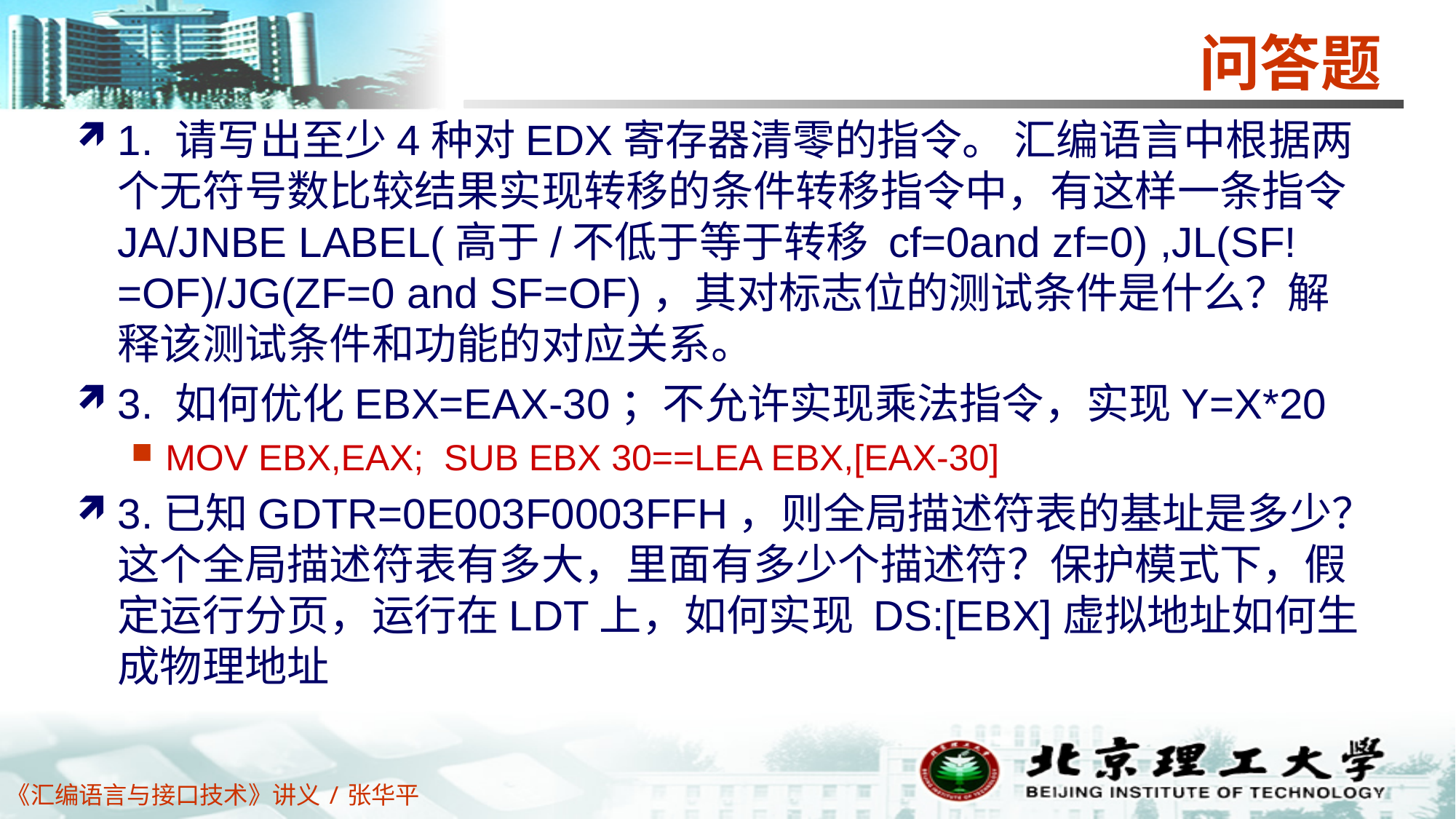

# 问答题
1. 请写出至少4种对EDX寄存器清零的指令。 汇编语言中根据两个无符号数比较结果实现转移的条件转移指令中，有这样一条指令JA/JNBE LABEL(高于/不低于等于转移 cf=0and zf=0) ,JL(SF!=OF)/JG(ZF=0 and SF=OF)，其对标志位的测试条件是什么？解释该测试条件和功能的对应关系。
3. 如何优化EBX=EAX-30；不允许实现乘法指令，实现Y=X*20
MOV EBX,EAX;  SUB EBX 30==LEA EBX,[EAX-30]
3.已知GDTR=0E003F0003FFH，则全局描述符表的基址是多少？这个全局描述符表有多大，里面有多少个描述符？保护模式下，假定运行分页，运行在LDT上，如何实现 DS:[EBX]虚拟地址如何生成物理地址